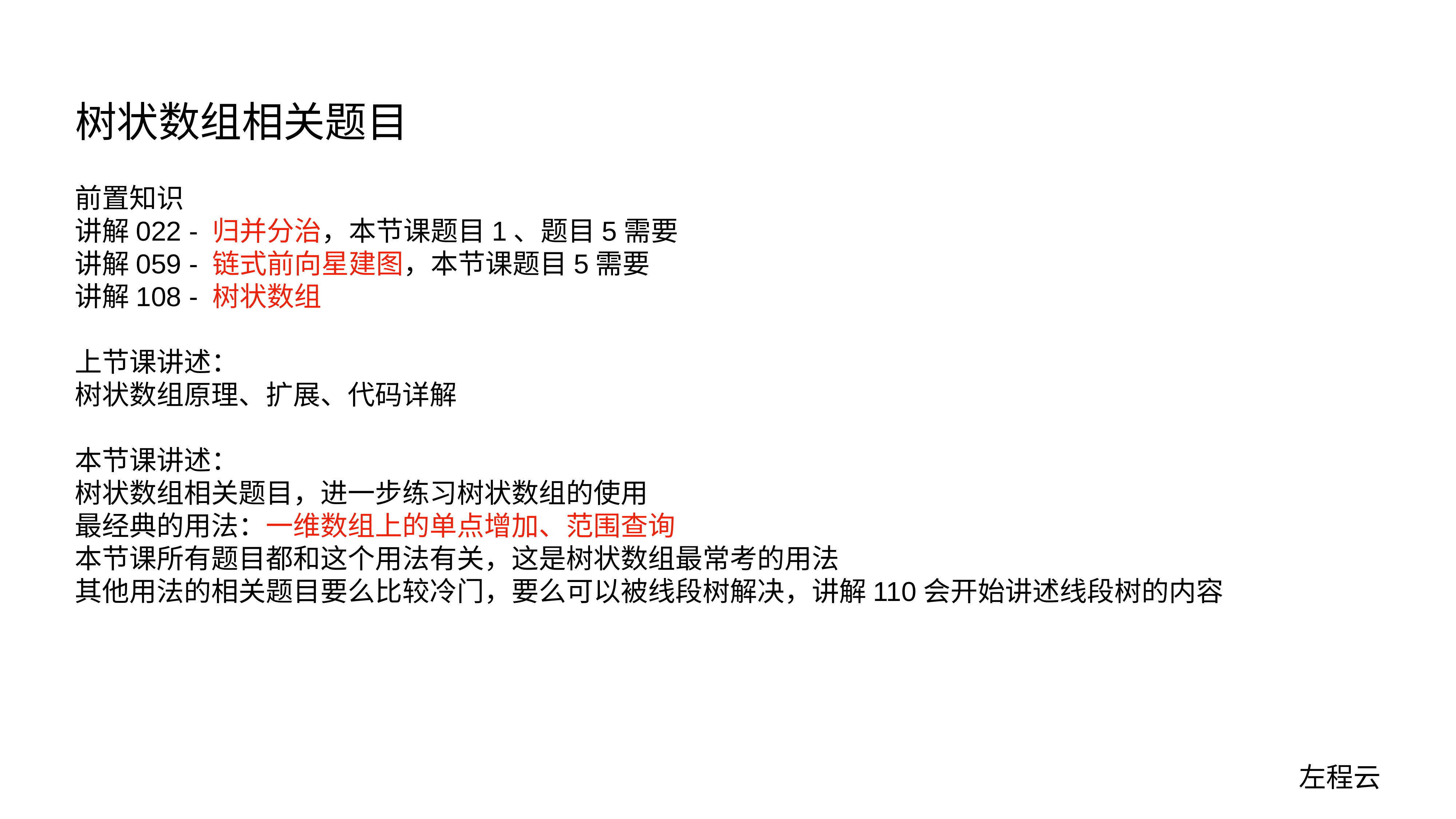

# 树状数组相关题目
前置知识
讲解022 - 归并分治，本节课题目1、题目5需要
讲解059 - 链式前向星建图，本节课题目5需要
讲解108 - 树状数组

上节课讲述：
树状数组原理、扩展、代码详解

本节课讲述：
树状数组相关题目，进一步练习树状数组的使用
最经典的用法：一维数组上的单点增加、范围查询
本节课所有题目都和这个用法有关，这是树状数组最常考的用法
其他用法的相关题目要么比较冷门，要么可以被线段树解决，讲解110会开始讲述线段树的内容
左程云